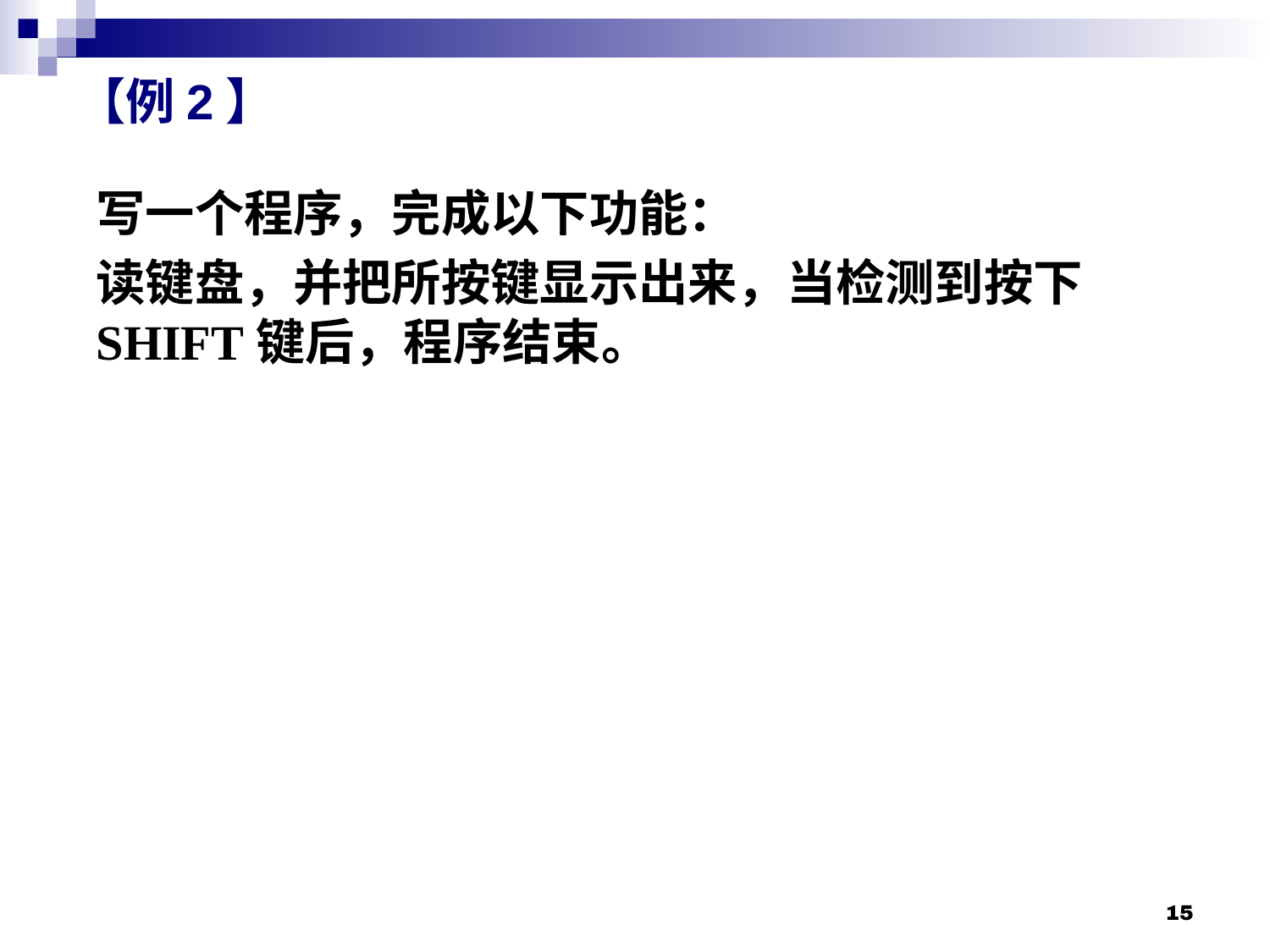

# 【例2】
写一个程序，完成以下功能：
读键盘，并把所按键显示出来，当检测到按下SHIFT键后，程序结束。
15